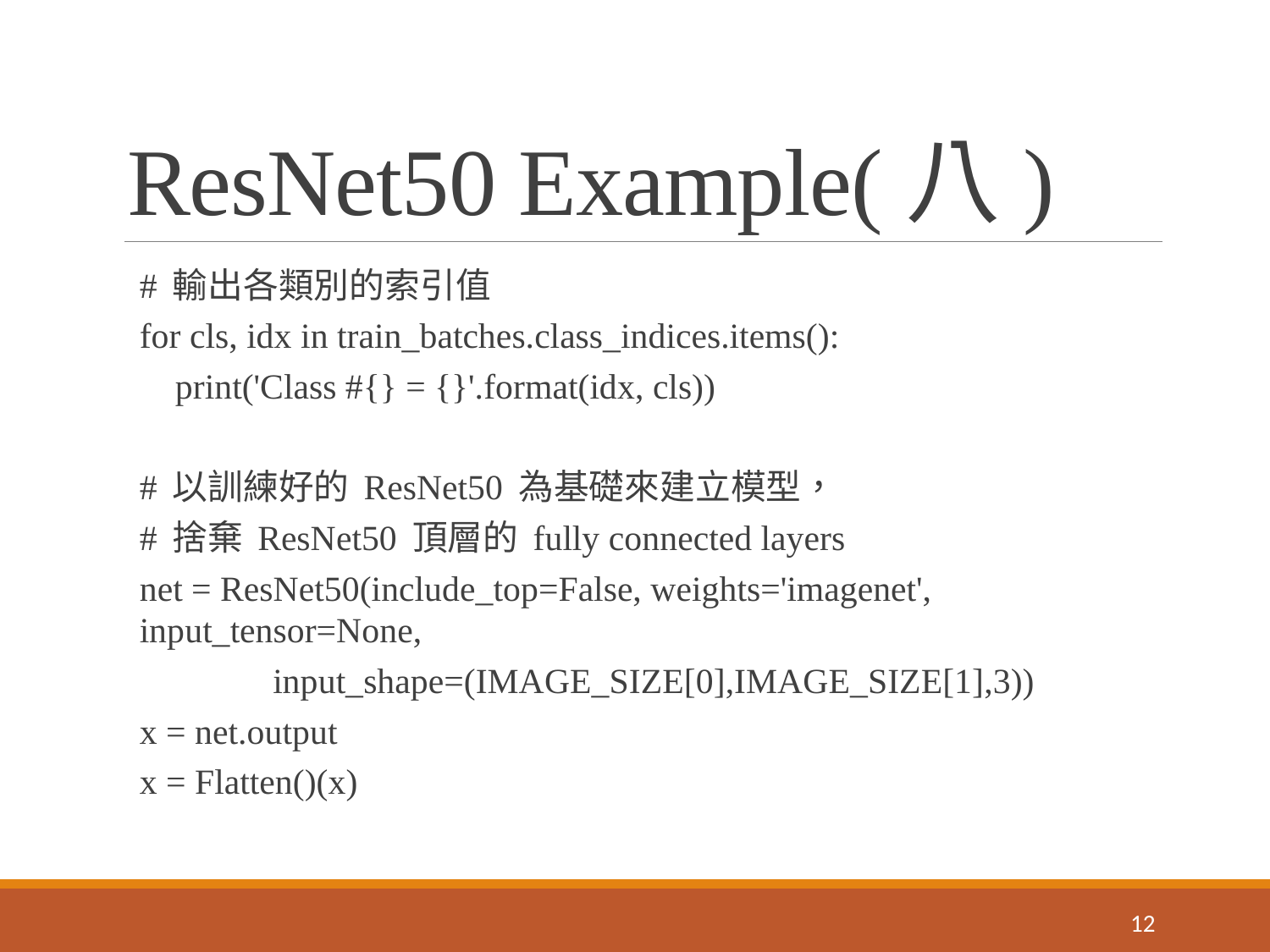

# ResNet50 Example(八)
# 輸出各類別的索引值
for cls, idx in train_batches.class_indices.items():
    print('Class #{} = {}'.format(idx, cls))

# 以訓練好的 ResNet50 為基礎來建立模型，
# 捨棄 ResNet50 頂層的 fully connected layers
net = ResNet50(include_top=False, weights='imagenet', input_tensor=None,
               input_shape=(IMAGE_SIZE[0],IMAGE_SIZE[1],3))
x = net.output
x = Flatten()(x)
12